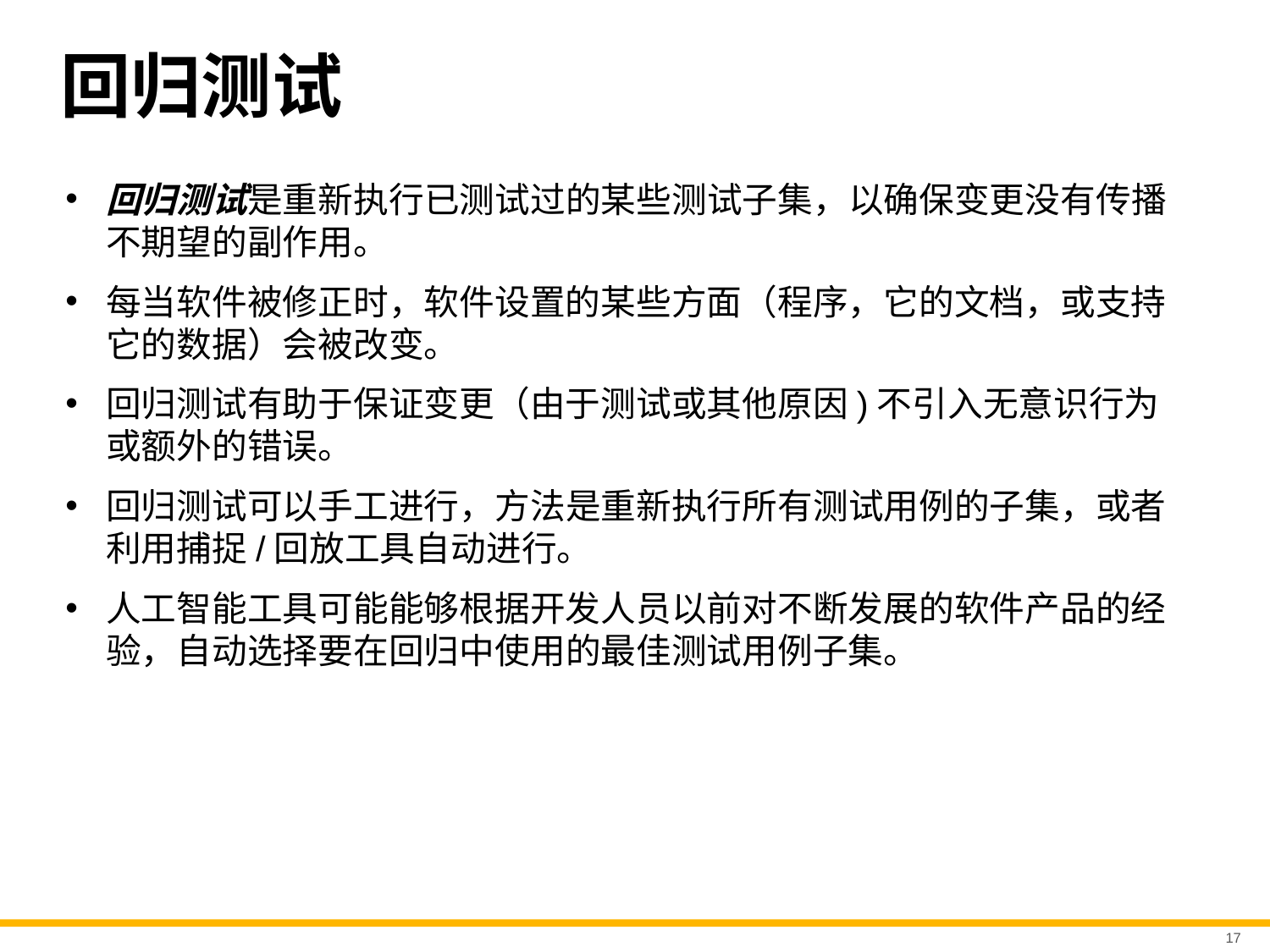

# 回归测试
回归测试是重新执行已测试过的某些测试子集，以确保变更没有传播不期望的副作用。
每当软件被修正时，软件设置的某些方面（程序，它的文档，或支持它的数据）会被改变。
回归测试有助于保证变更（由于测试或其他原因)不引入无意识行为或额外的错误。
回归测试可以手工进行，方法是重新执行所有测试用例的子集，或者利用捕捉/回放工具自动进行。
人工智能工具可能能够根据开发人员以前对不断发展的软件产品的经验，自动选择要在回归中使用的最佳测试用例子集。
17